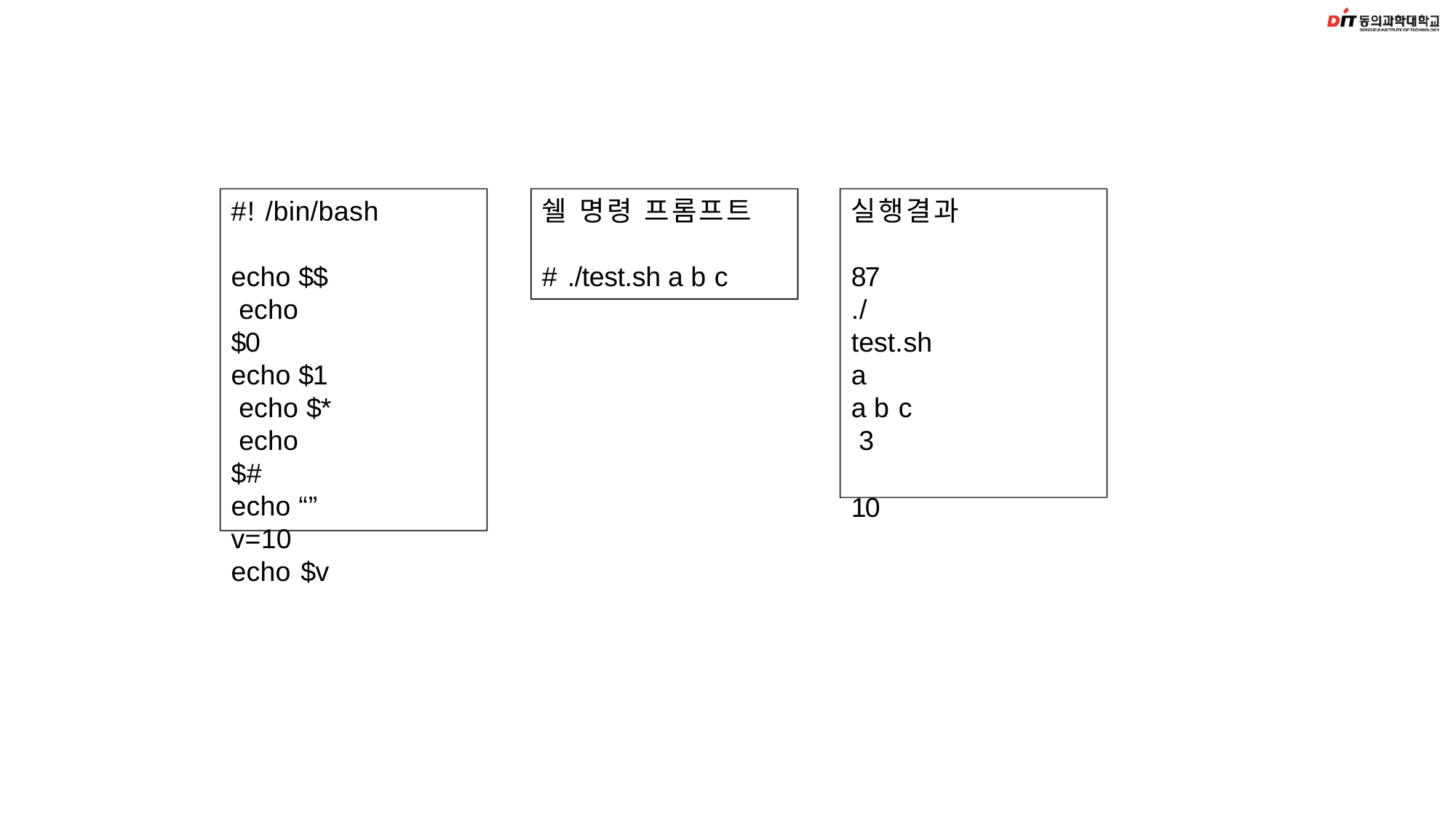

#! /bin/bash
echo $$  echo $0  echo $1  echo $*  echo $#  echo “”  v=10
echo $v
쉘 명령 프롬프트
# ./test.sh a b c
실행결과
87
./test.sh  a
a b c  3

10